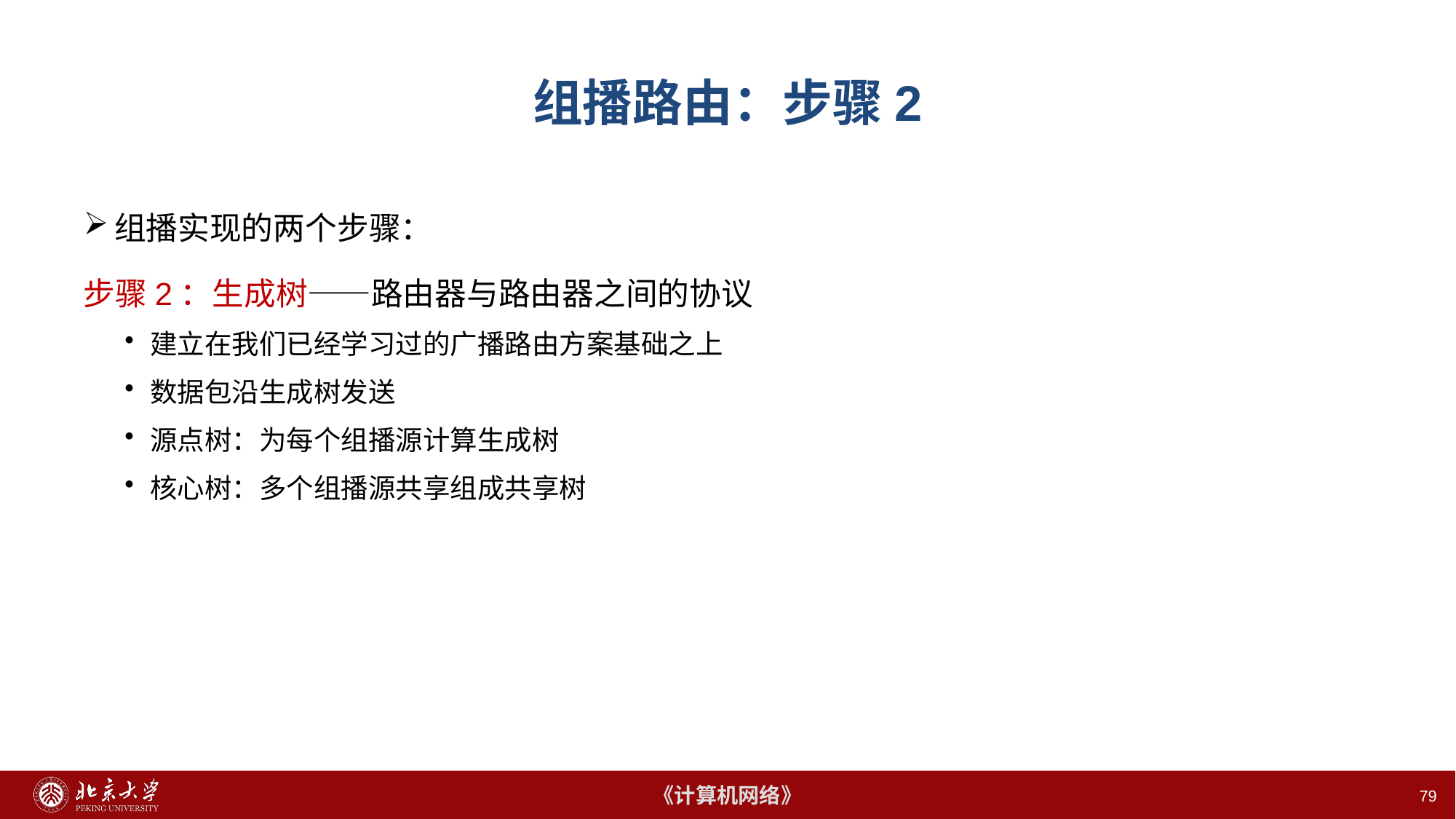

79
# 组播路由：步骤2
组播实现的两个步骤：
步骤2：生成树——路由器与路由器之间的协议
建立在我们已经学习过的广播路由方案基础之上
数据包沿生成树发送
源点树：为每个组播源计算生成树
核心树：多个组播源共享组成共享树